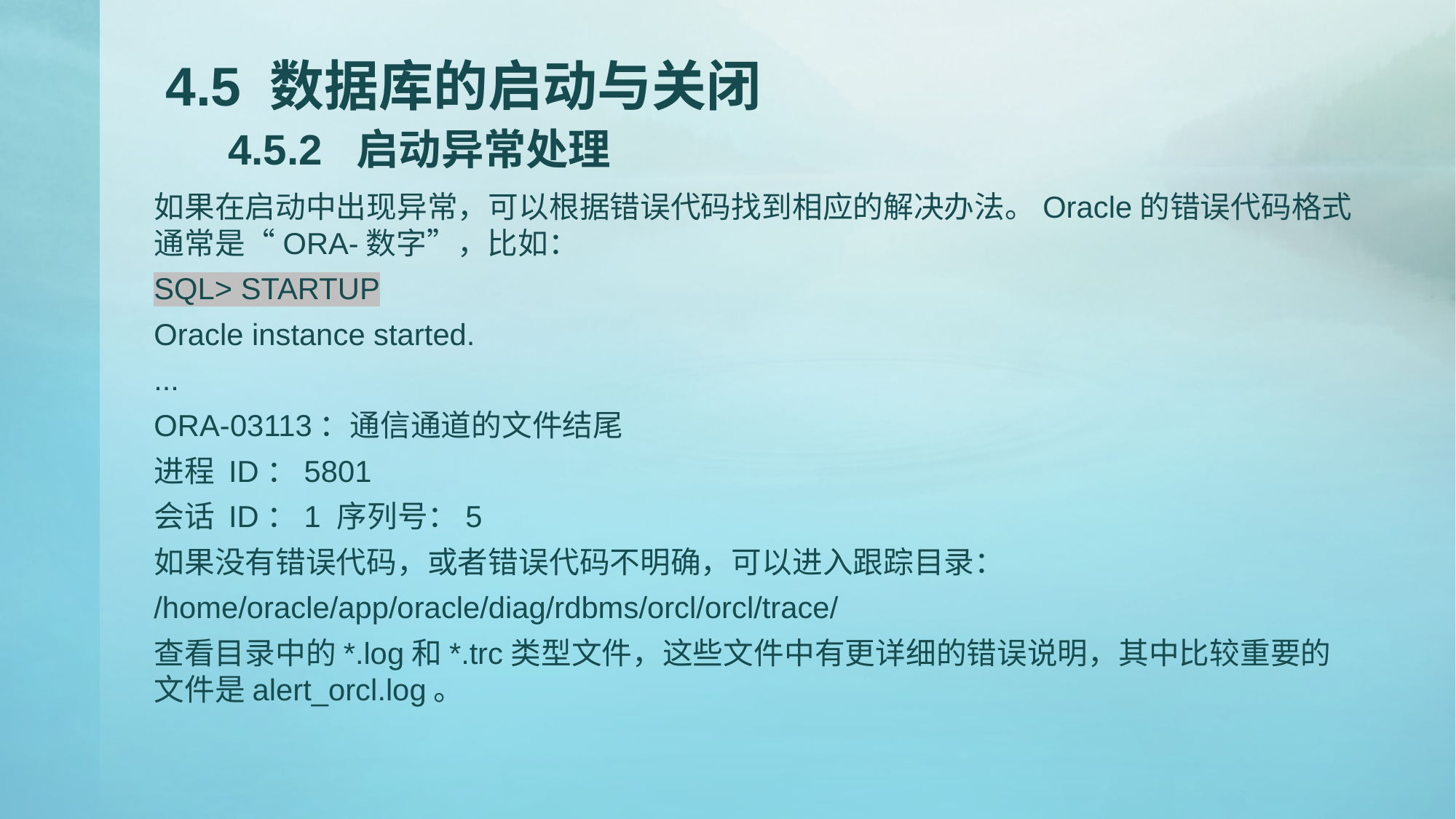

# 4.5 数据库的启动与关闭 4.5.2  启动异常处理
如果在启动中出现异常，可以根据错误代码找到相应的解决办法。Oracle的错误代码格式通常是“ORA-数字”，比如：
SQL> STARTUP
Oracle instance started.
...
ORA-03113：通信通道的文件结尾
进程 ID：5801
会话 ID：1 序列号：5
如果没有错误代码，或者错误代码不明确，可以进入跟踪目录：
/home/oracle/app/oracle/diag/rdbms/orcl/orcl/trace/
查看目录中的*.log和*.trc类型文件，这些文件中有更详细的错误说明，其中比较重要的文件是alert_orcl.log。